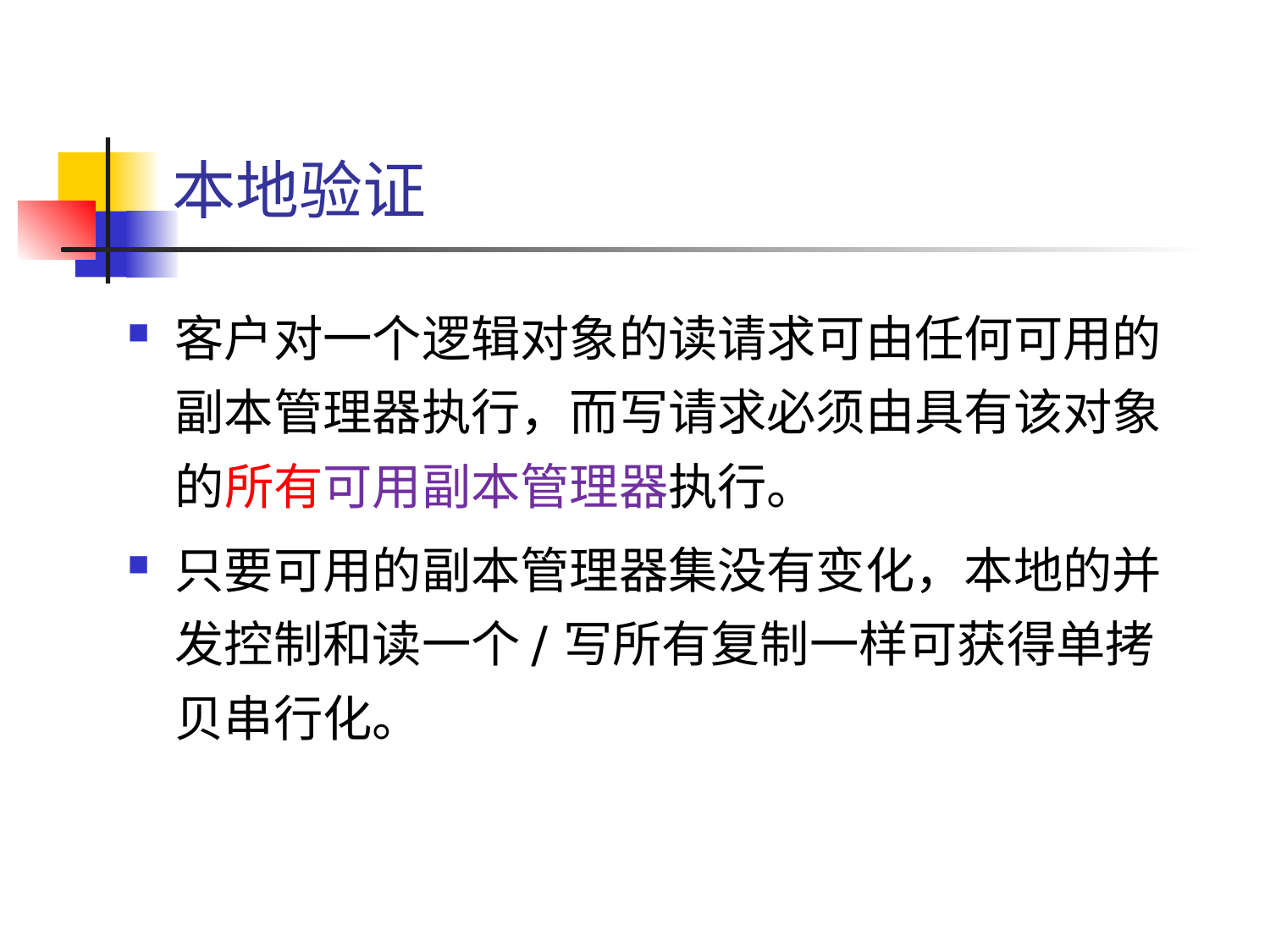

# 本地验证
客户对一个逻辑对象的读请求可由任何可用的副本管理器执行，而写请求必须由具有该对象的所有可用副本管理器执行。
只要可用的副本管理器集没有变化，本地的并发控制和读一个/写所有复制一样可获得单拷贝串行化。